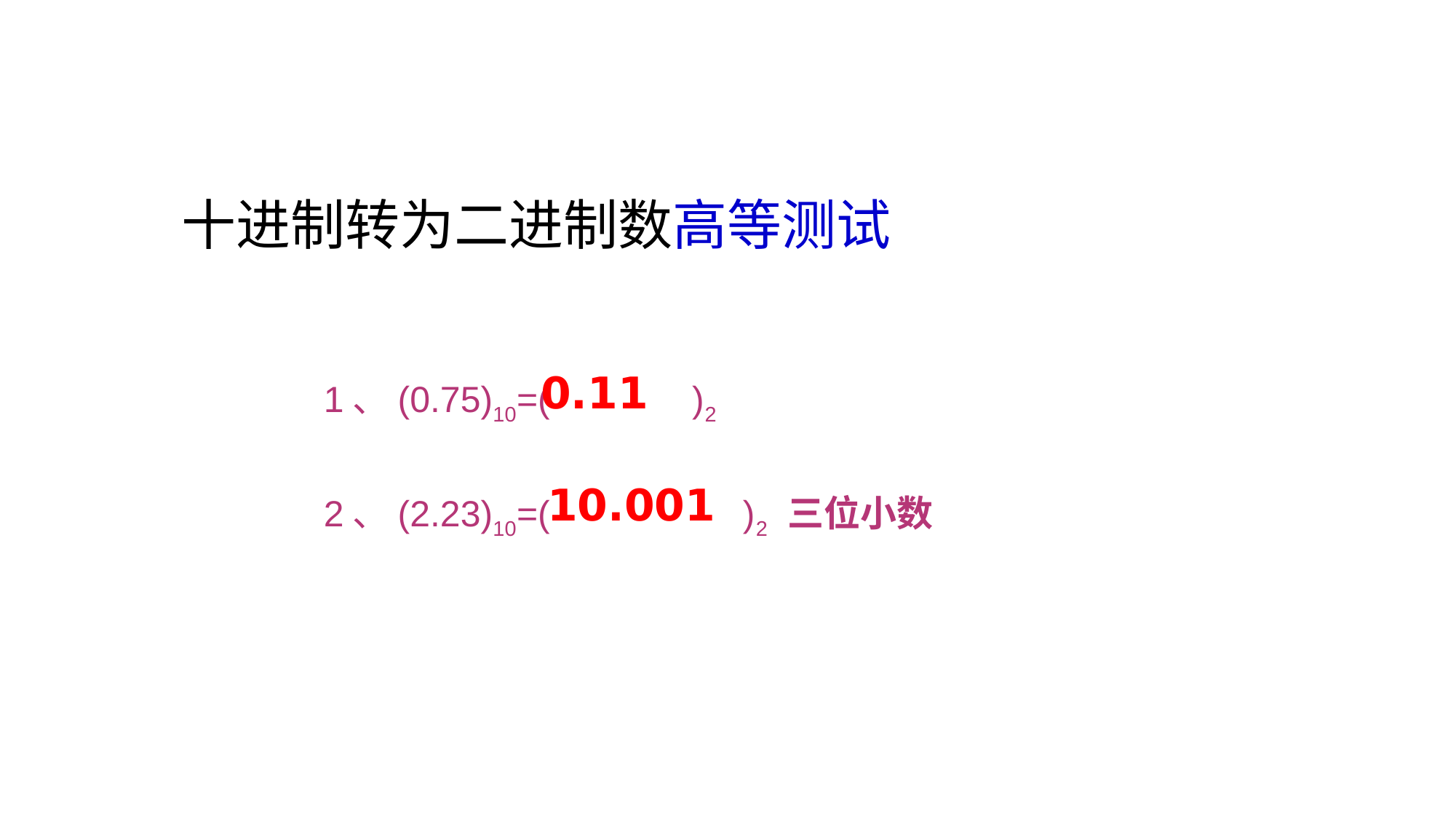

# 十进制转为二进制数高等测试
0.11
	1、(0.75)10=(              )2

	2、(2.23)10=(                   )2  三位小数

10.001